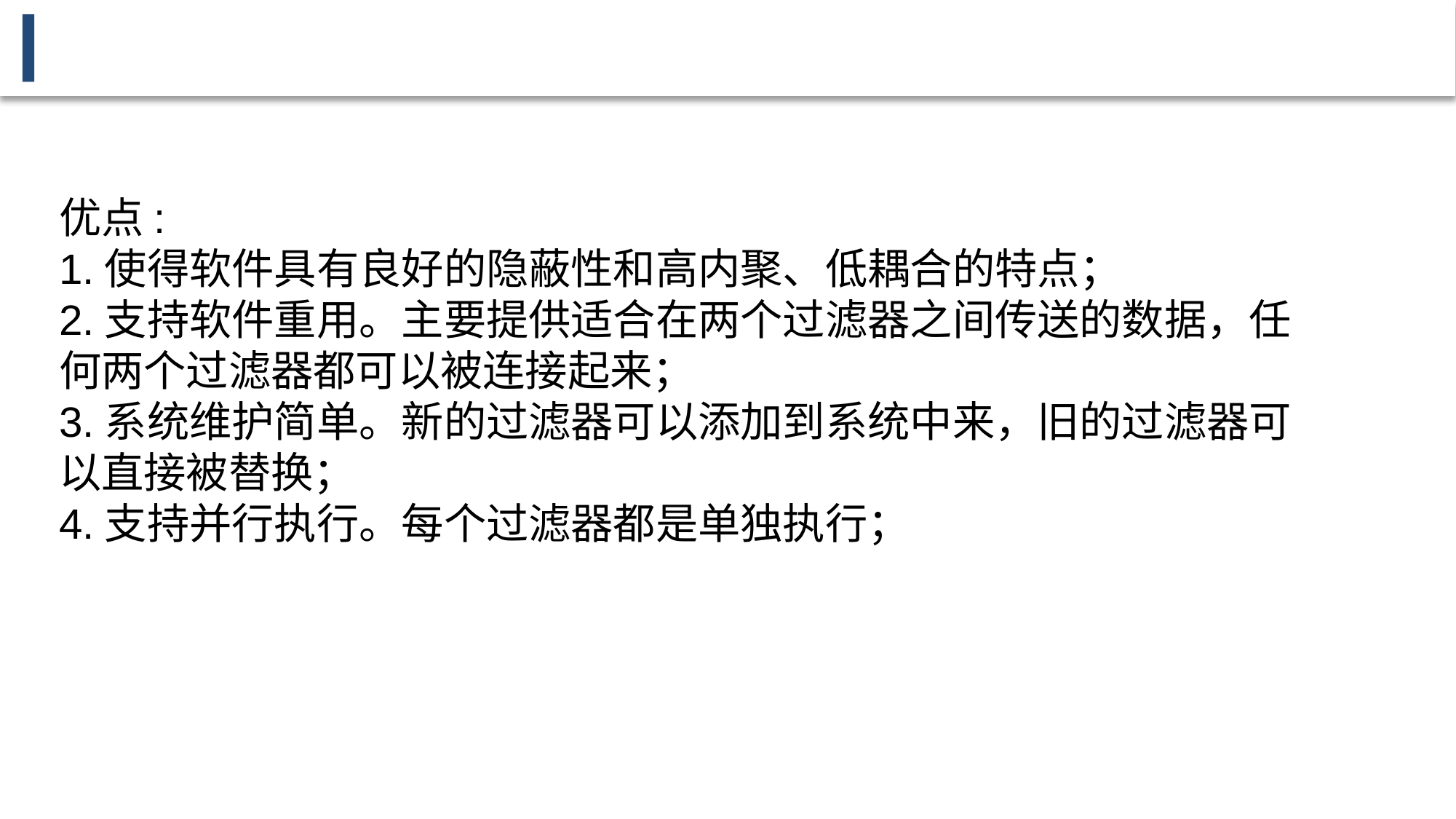

优点:
1.使得软件具有良好的隐蔽性和高内聚、低耦合的特点；
2.支持软件重用。主要提供适合在两个过滤器之间传送的数据，任何两个过滤器都可以被连接起来；
3.系统维护简单。新的过滤器可以添加到系统中来，旧的过滤器可以直接被替换；
4.支持并行执行。每个过滤器都是单独执行；